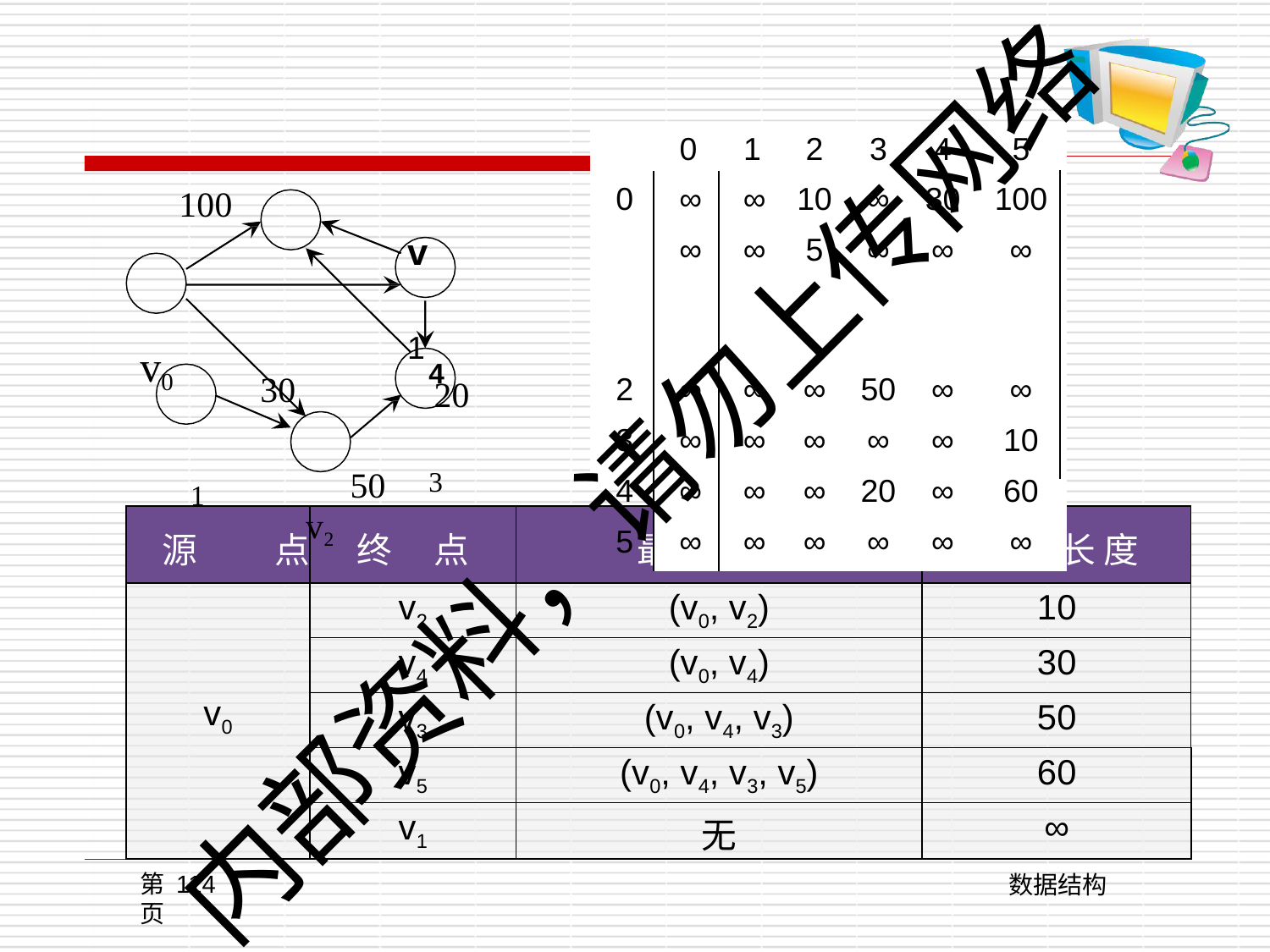

|  |  |  |  |  |  |  | 0 | 1 | 2 | 3 | 4 | 5 |
| --- | --- | --- | --- | --- | --- | --- | --- | --- | --- | --- | --- | --- |
| 100 |  |  |  |  |  | 0 | ∞ | ∞ | 10 | ∞ | 30 | 100 |
| v 1 |  |  |  |  |  |  | ∞ | ∞ | 5 | ∞ | ∞ | ∞ |
| v0 |  | 30 |  |  | 4 20 | 2 | ∞ | ∞ | ∞ | 50 | ∞ | ∞ |
|  |  |  |  |  |  | 3 | ∞ | ∞ | ∞ | ∞ | ∞ | 10 |
| 1 |  |  | 50 |  | 3 | 4 | ∞ | ∞ | ∞ | 20 | ∞ | 60 |
|  |  |  | v2 |  |  | 5 | ∞ | ∞ | ∞ | ∞ | ∞ | ∞ |

内部资料，请勿上传网络

|  | 源 点 | 终 点 | 最 短 路 径 | 路 径 长 度 |
| --- | --- | --- | --- | --- |
|  | v0 | v2 | (v0, v2) | 10 |
|  |  | v4 | (v0, v4) | 30 |
|  |  | v3 | (v0, v4, v3) | 50 |
|  |  | v5 | (v0, v4, v3, v5) | 60 |
|  |  | v1 | 无 | ∞ |
第 114 页
数据结构